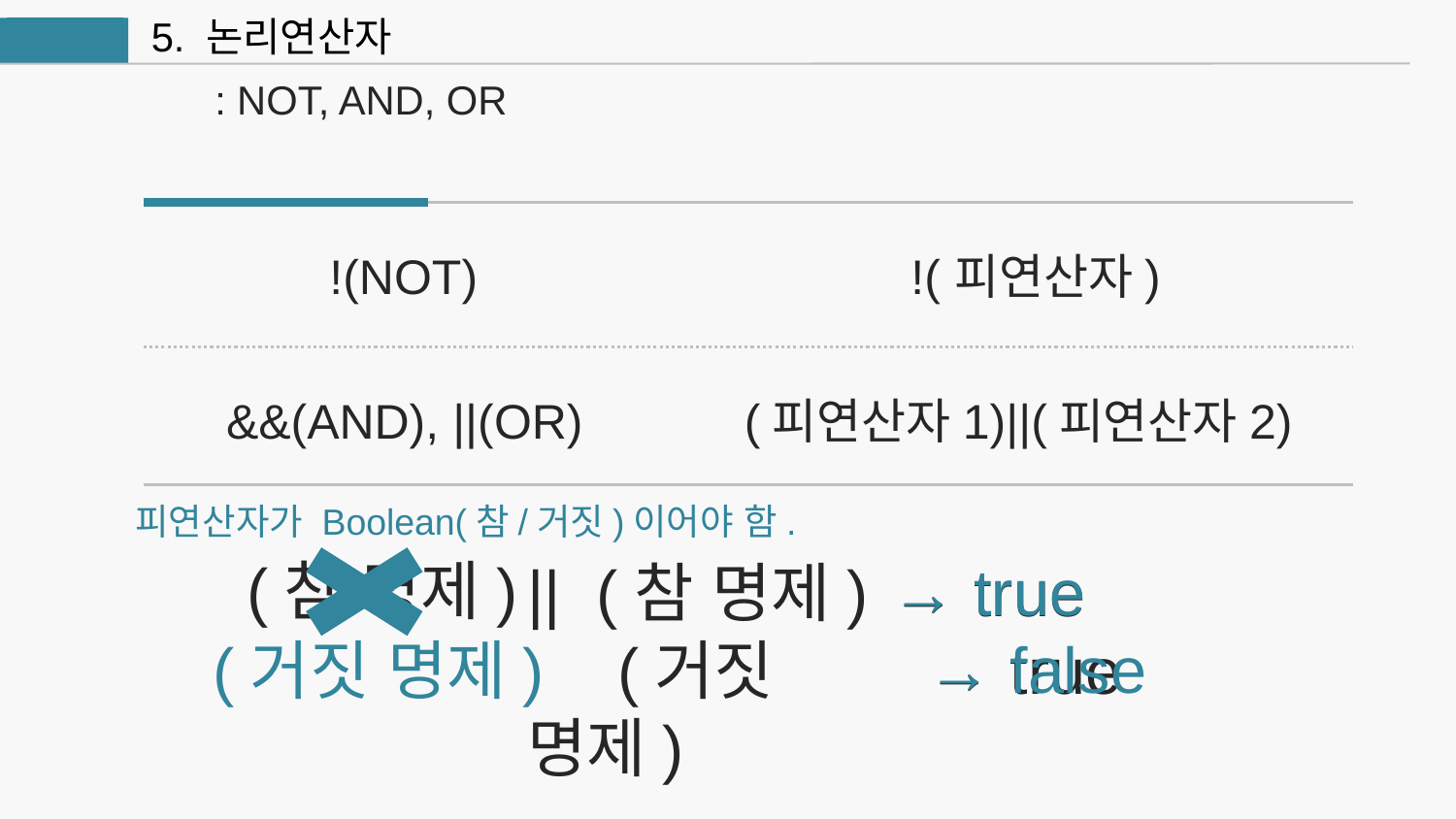

5. 논리연산자

연산자
: NOT, AND, OR
!(NOT)                                !(피연산자)
&&(AND), ||(OR)	      (피연산자1)||(피연산자2)
피연산자가 Boolean(참/거짓)이어야 함.

(참 명제)
→ true
  → false
||  (참 명제)
     (거짓 명제)
→ true
  → true
(거짓 명제)